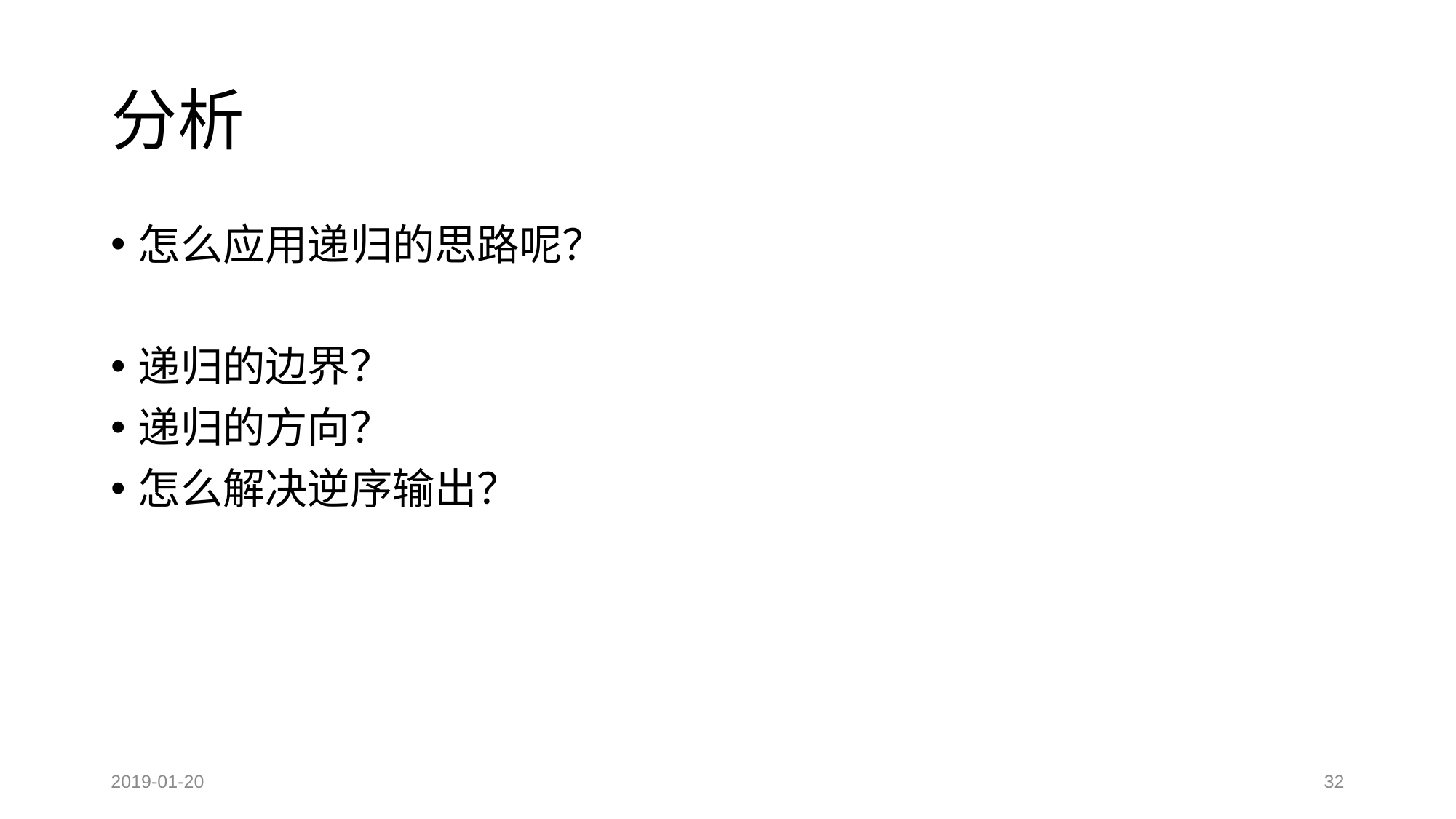

# 分析
怎么应用递归的思路呢？

递归的边界？
递归的方向？
怎么解决逆序输出？
2019-01-20
32